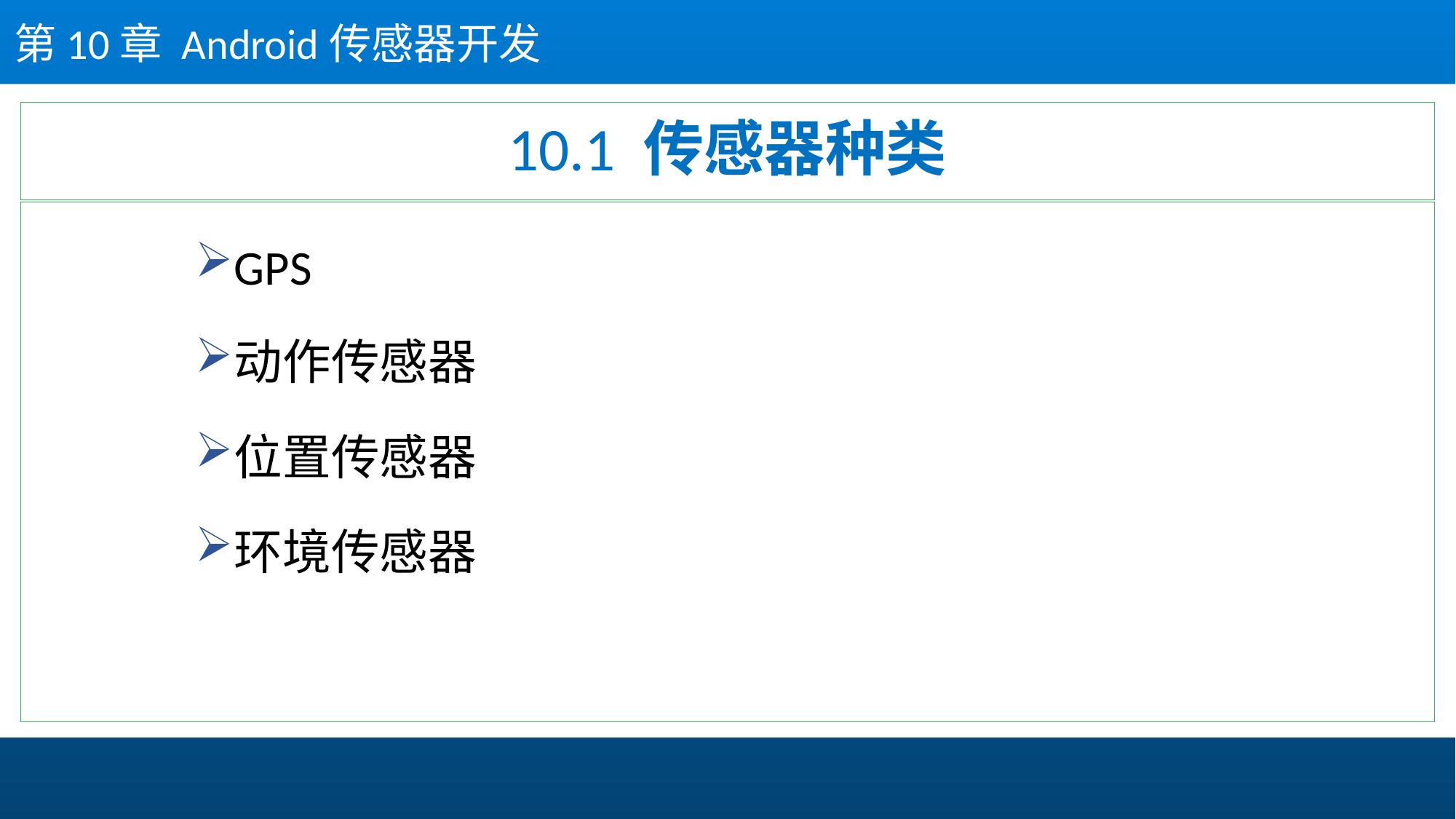

第10章 Android传感器开发

# 10.1 传感器种类
GPS
动作传感器
位置传感器
环境传感器